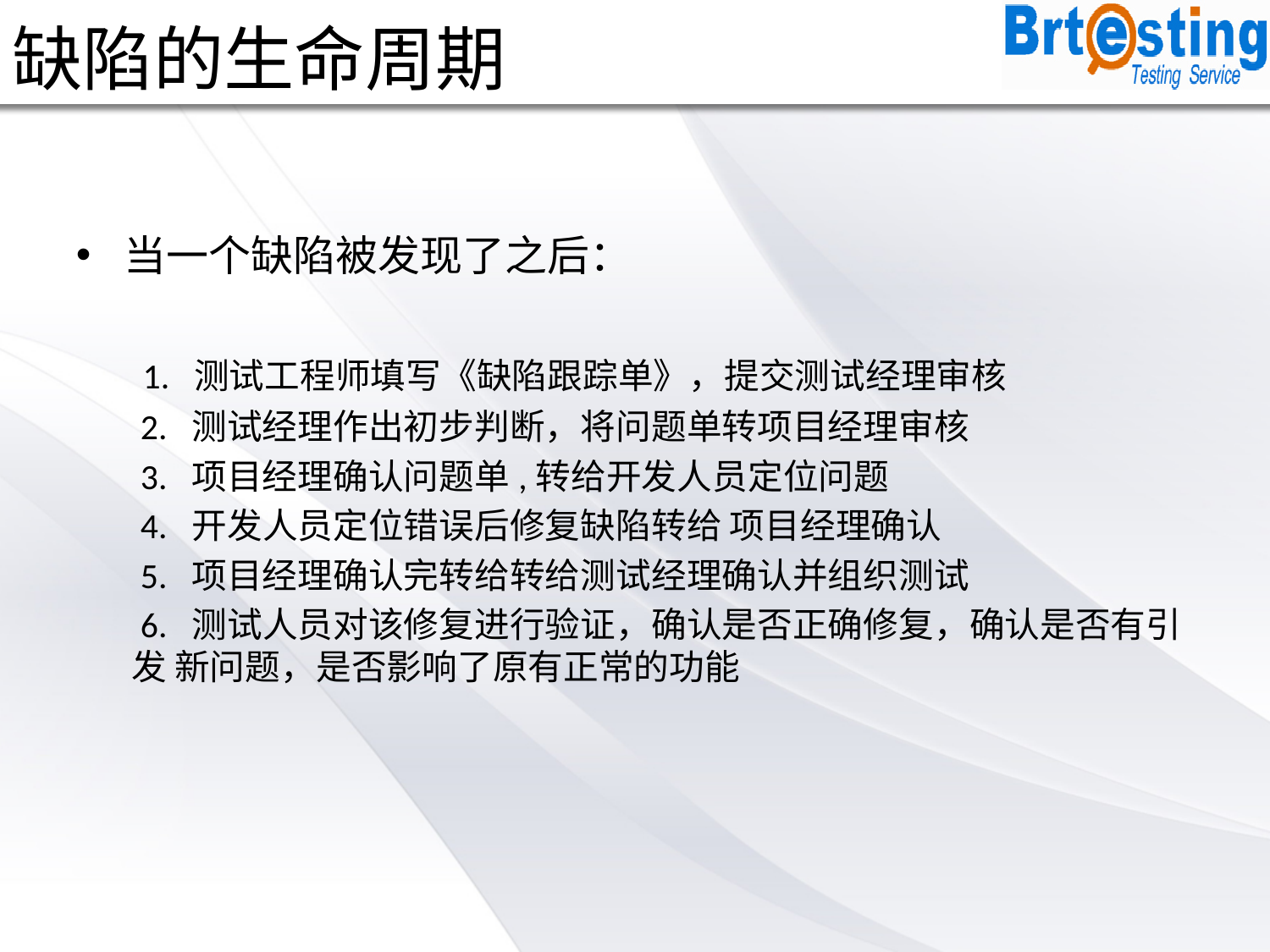

# 缺陷的生命周期
当一个缺陷被发现了之后：

       1.  测试工程师填写《缺陷跟踪单》，提交测试经理审核
        2.  测试经理作出初步判断，将问题单转项目经理审核
        3.  项目经理确认问题单,转给开发人员定位问题
        4.  开发人员定位错误后修复缺陷转给 项目经理确认
        5.  项目经理确认完转给转给测试经理确认并组织测试
        6.  测试人员对该修复进行验证，确认是否正确修复，确认是否有引   发 新问题，是否影响了原有正常的功能